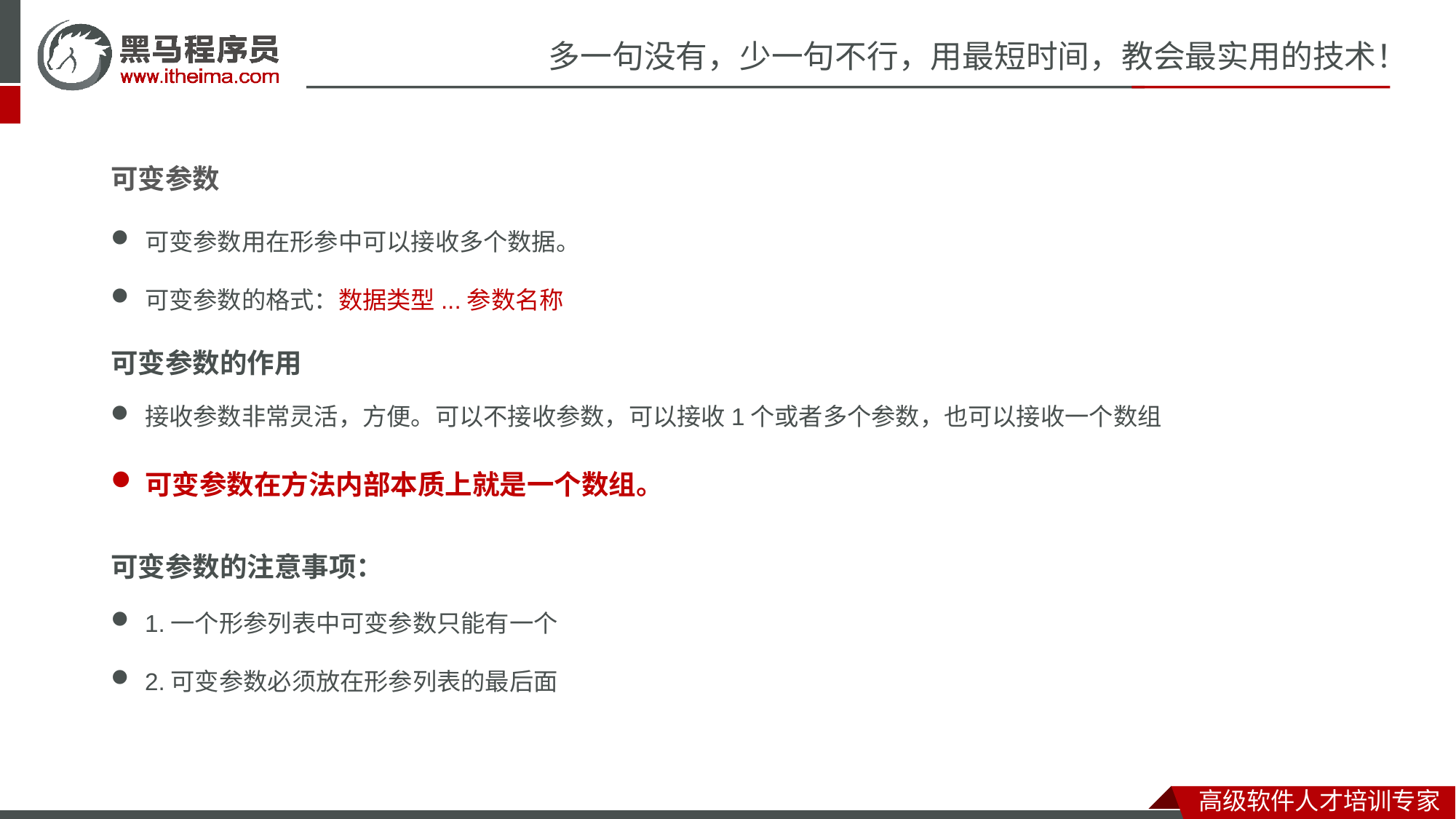

可变参数
可变参数用在形参中可以接收多个数据。
可变参数的格式：数据类型...参数名称

可变参数的作用
接收参数非常灵活，方便。可以不接收参数，可以接收1个或者多个参数，也可以接收一个数组
可变参数在方法内部本质上就是一个数组。
可变参数的注意事项：
1.一个形参列表中可变参数只能有一个
2.可变参数必须放在形参列表的最后面